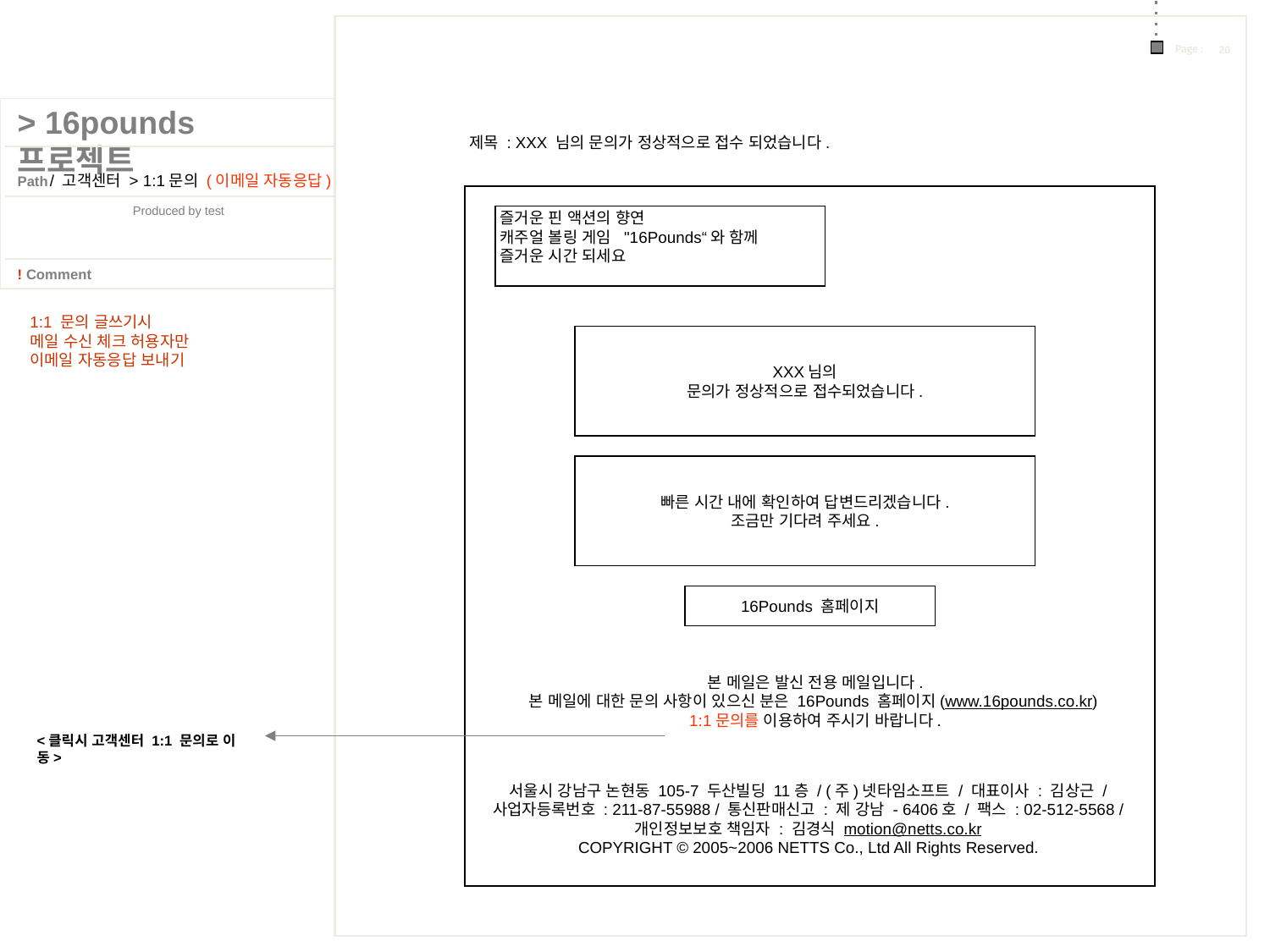

제목 : XXX 님의 문의가 정상적으로 접수 되었습니다.
/ 고객센터 > 1:1문의 (이메일 자동응답)

즐거운 핀 액션의 향연
캐주얼 볼링 게임  "16Pounds“와 함께
즐거운 시간 되세요
1:1 문의 글쓰기시
메일 수신 체크 허용자만
이메일 자동응답 보내기
XXX님의
문의가 정상적으로 접수되었습니다.
빠른 시간 내에 확인하여 답변드리겠습니다.
조금만 기다려 주세요.
16Pounds 홈페이지
본 메일은 발신 전용 메일입니다.
본 메일에 대한 문의 사항이 있으신 분은 16Pounds 홈페이지(www.16pounds.co.kr)
1:1문의를 이용하여 주시기 바랍니다.
<클릭시 고객센터 1:1 문의로 이동>
서울시 강남구 논현동 105-7 두산빌딩 11층 / (주)넷타임소프트 / 대표이사 : 김상근 /
사업자등록번호 : 211-87-55988 / 통신판매신고 : 제 강남 - 6406호 / 팩스 : 02-512-5568 /
개인정보보호 책임자 : 김경식 motion@netts.co.kr
COPYRIGHT © 2005~2006 NETTS Co., Ltd All Rights Reserved.